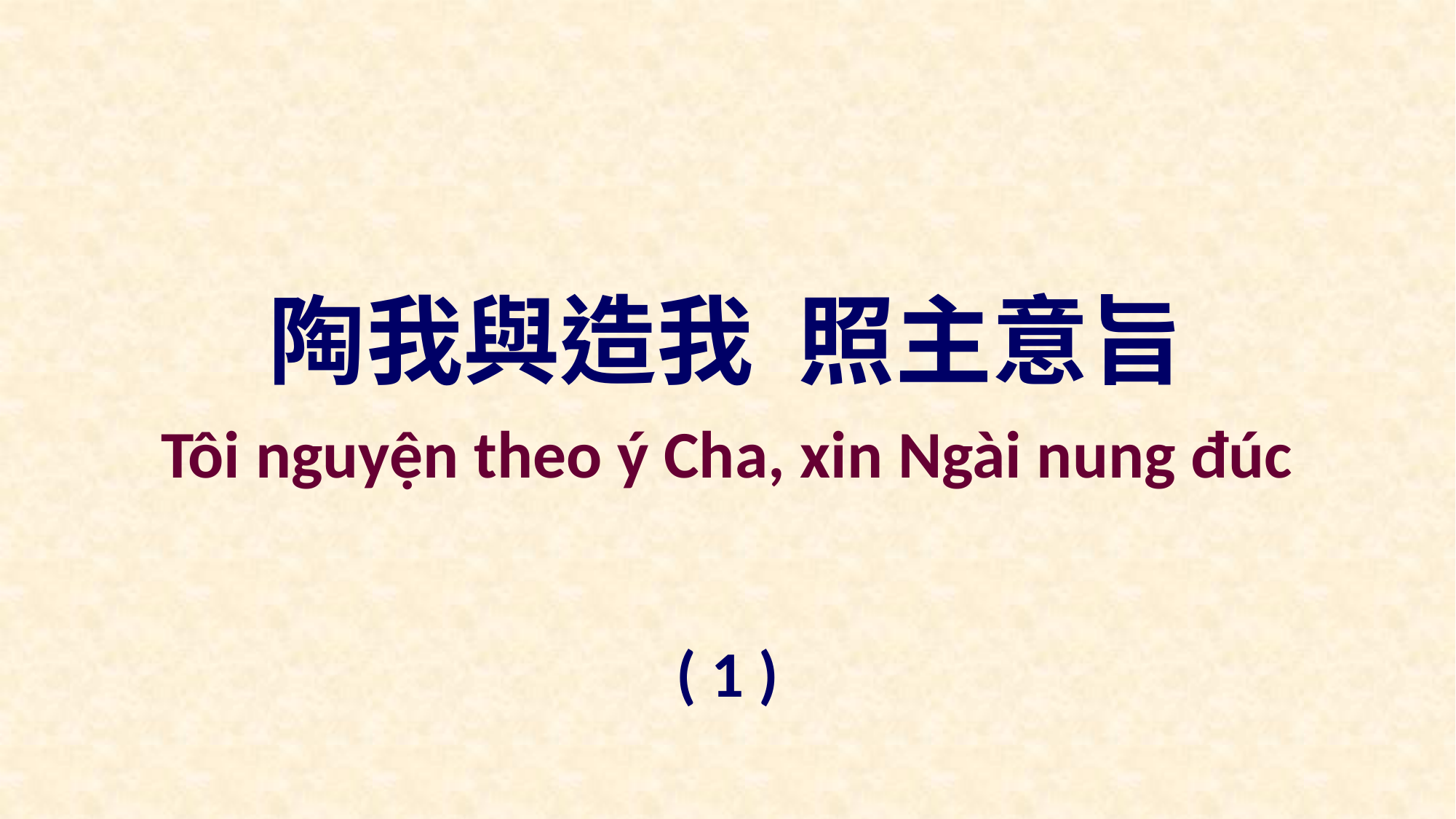

陶我與造我  照主意旨
Tôi nguyện theo ý Cha, xin Ngài nung đúc
( 1 )